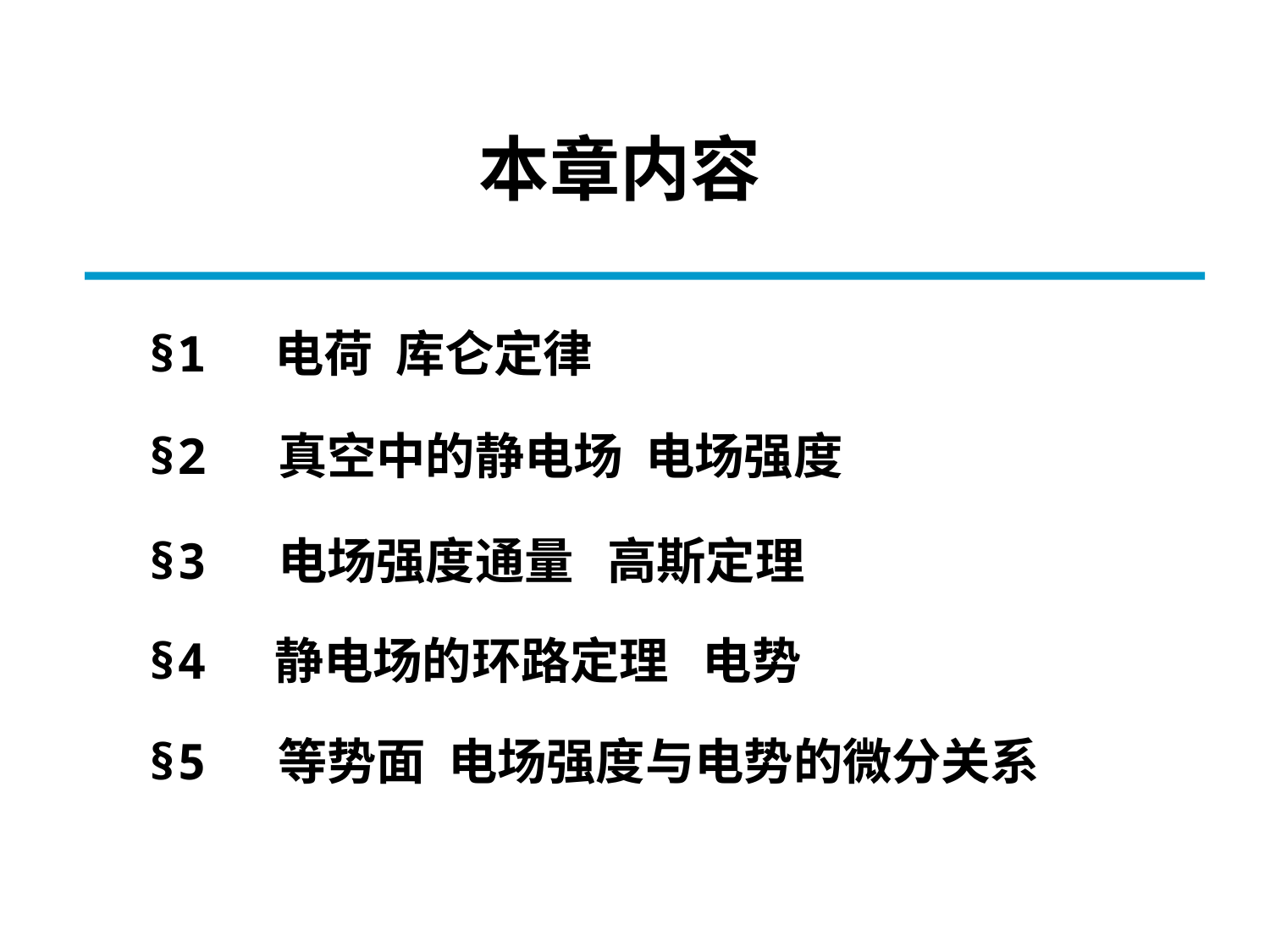

本章内容

§1 	电荷  库仑定律
§2  真空中的静电场  电场强度
§3  电场强度通量   高斯定理
§4 	静电场的环路定理   电势
§5  等势面  电场强度与电势的微分关系